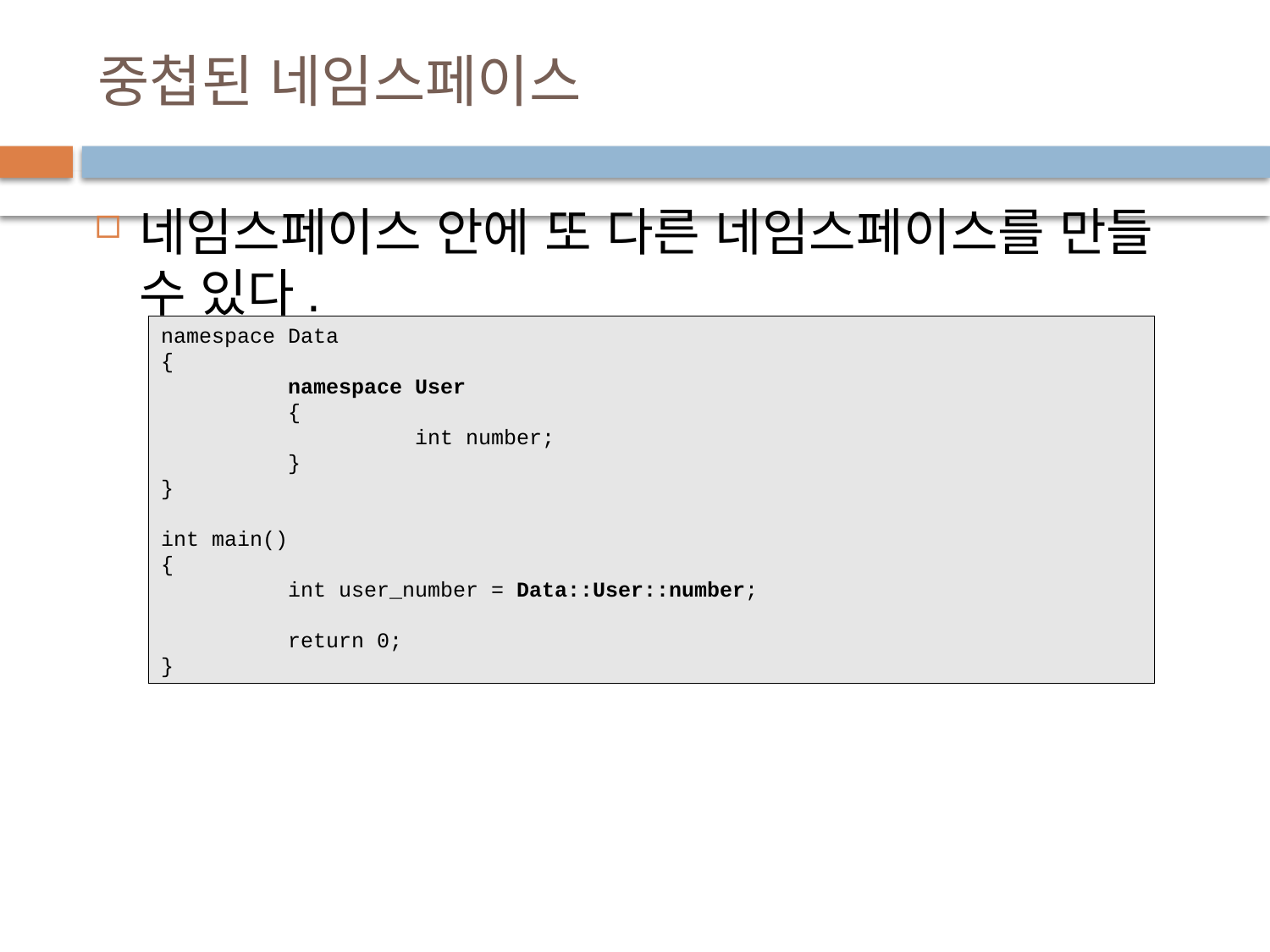

# 중첩된 네임스페이스
네임스페이스 안에 또 다른 네임스페이스를 만들 수 있다.
namespace Data
{
	namespace User
	{
		int number;
	}
}

int main()
{
	int user_number = Data::User::number;

	return 0;
}